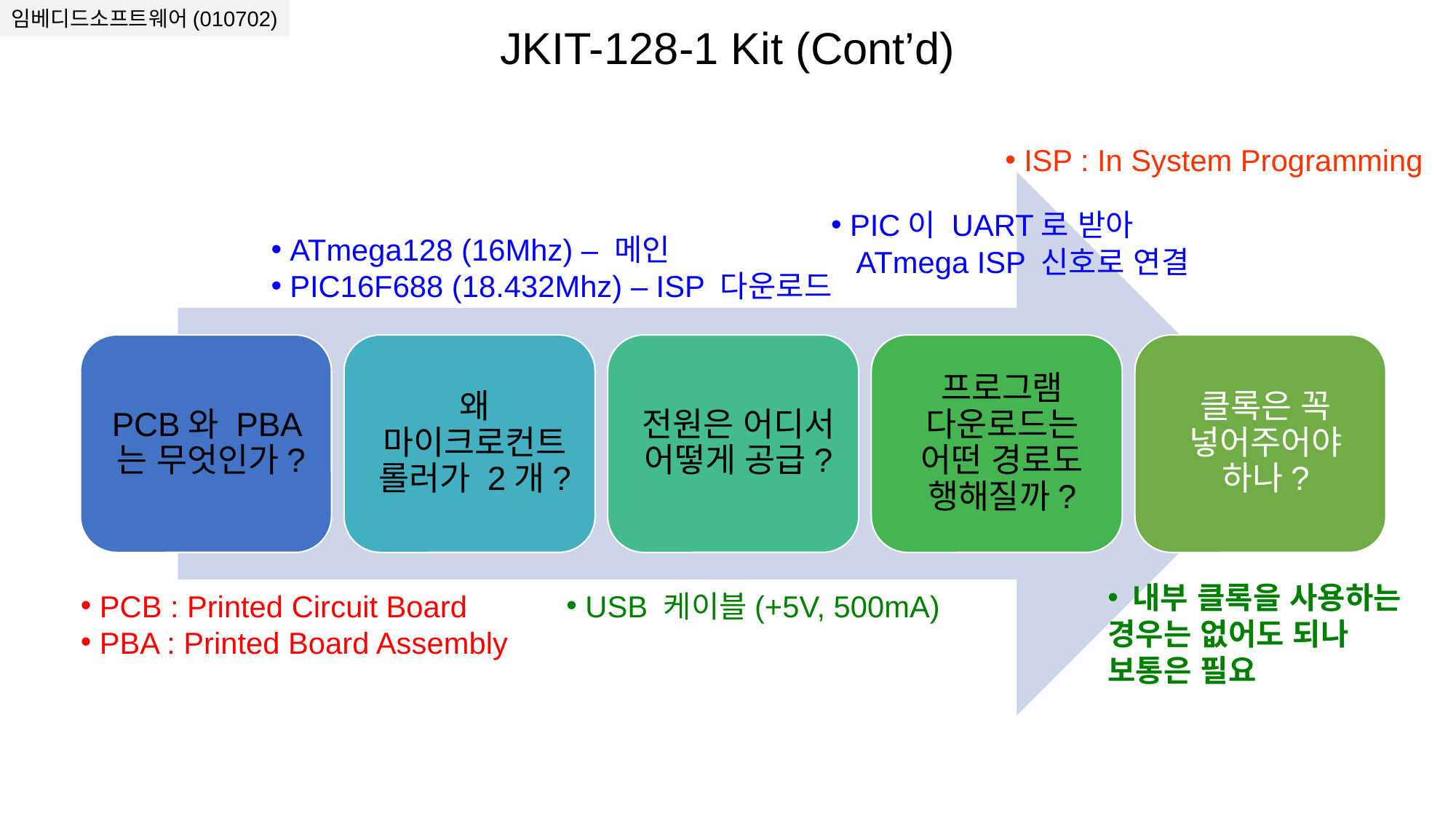

# JKIT-128-1 Kit (Cont’d)
 ISP : In System Programming
PCB와 PBA는 무엇인가?
왜 마이크로컨트롤러가 2개?
전원은 어디서 어떻게 공급?
프로그램 다운로드는 어떤 경로도 행해질까?
클록은 꼭 넣어주어야 하나?
 PIC이 UART로 받아
   ATmega ISP 신호로 연결
 ATmega128 (16Mhz) – 메인
 PIC16F688 (18.432Mhz) – ISP 다운로드
 내부 클록을 사용하는 경우는 없어도 되나 보통은 필요
 PCB : Printed Circuit Board
 PBA : Printed Board Assembly
 USB 케이블(+5V, 500mA)